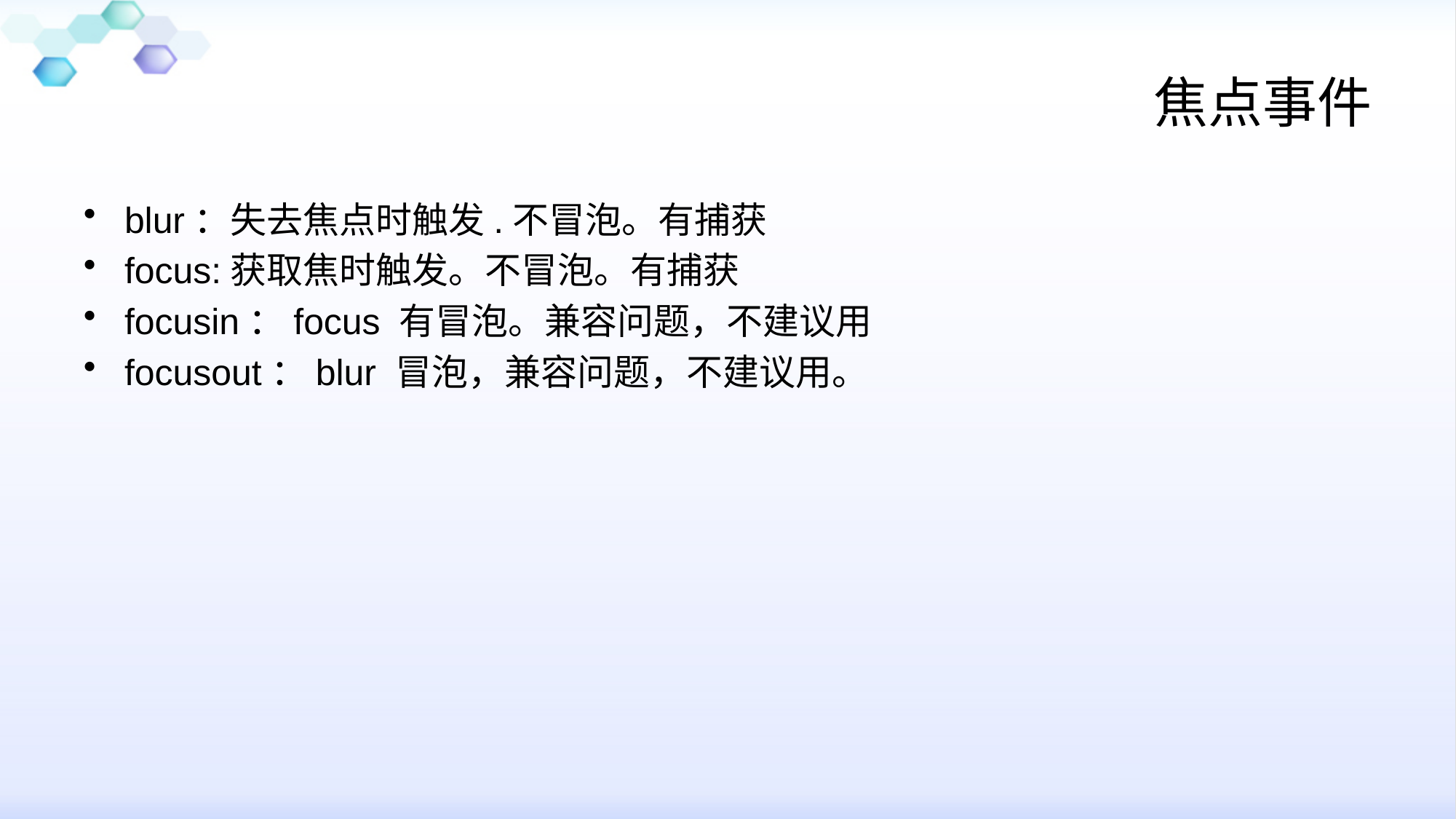

# 焦点事件
blur：失去焦点时触发.不冒泡。有捕获
focus:获取焦时触发。不冒泡。有捕获
focusin：focus 有冒泡。兼容问题，不建议用
focusout：blur 冒泡，兼容问题，不建议用。